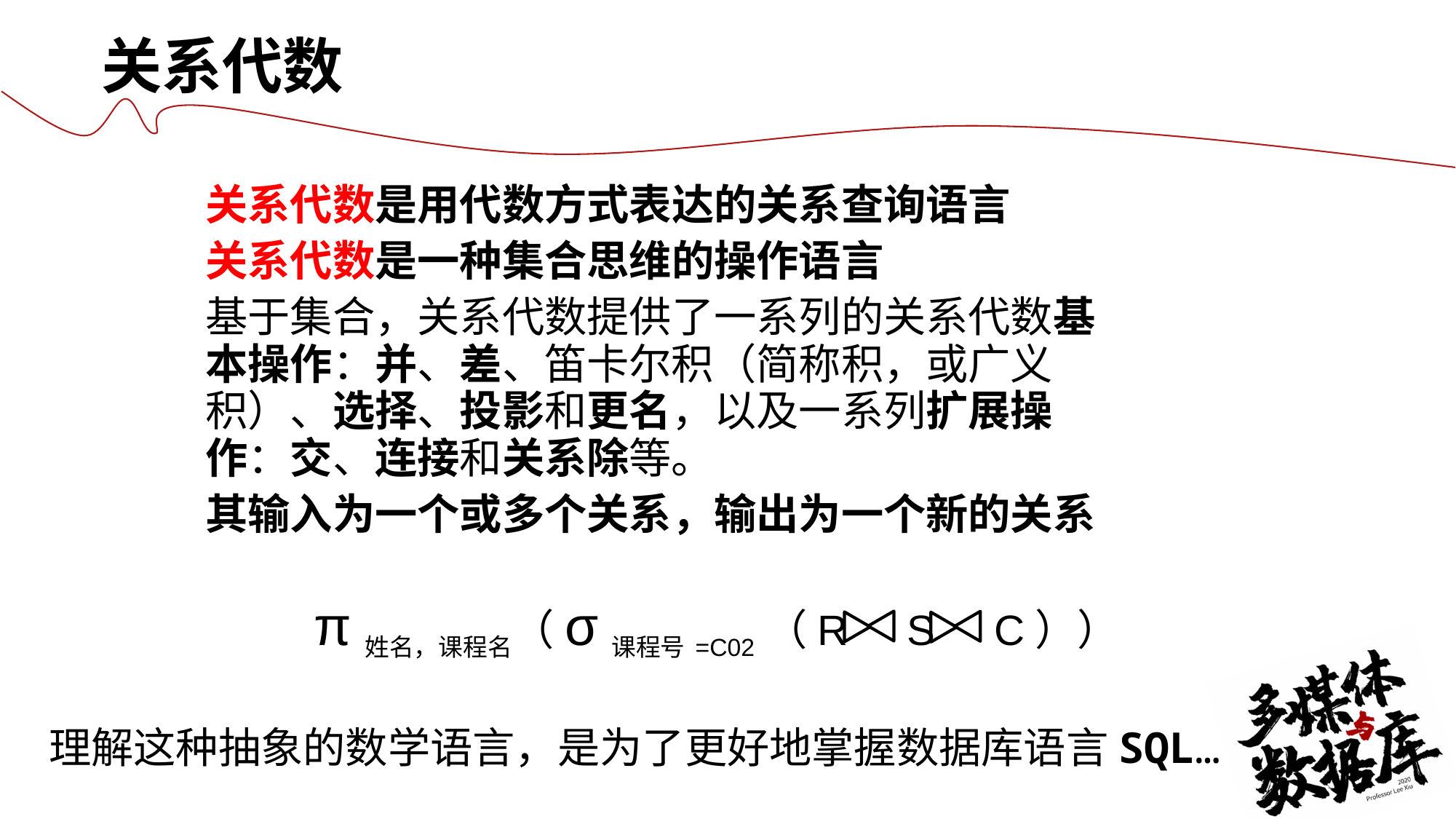

关系代数
关系代数是用代数方式表达的关系查询语言
关系代数是一种集合思维的操作语言
基于集合，关系代数提供了一系列的关系代数基本操作：并、差、笛卡尔积（简称积，或广义积）、选择、投影和更名，以及一系列扩展操作：交、连接和关系除等。
其输入为一个或多个关系，输出为一个新的关系

π姓名，课程名（σ课程号=C02（R     S     C））

理解这种抽象的数学语言，是为了更好地掌握数据库语言SQL…